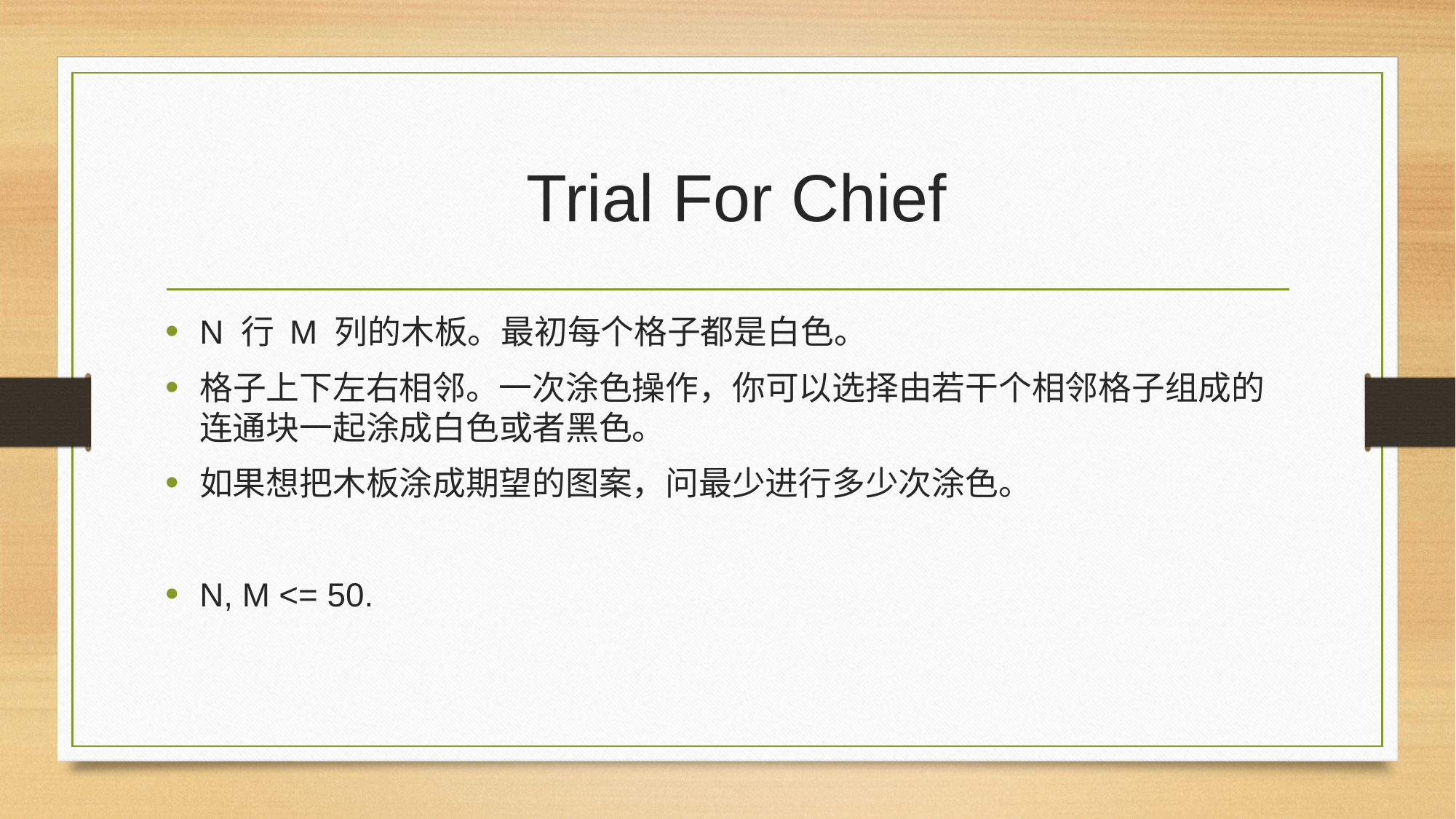

# Trial For Chief
N 行 M 列的木板。最初每个格子都是白色。
格子上下左右相邻。一次涂色操作，你可以选择由若干个相邻格子组成的连通块一起涂成白色或者黑色。
如果想把木板涂成期望的图案，问最少进行多少次涂色。

N, M <= 50.